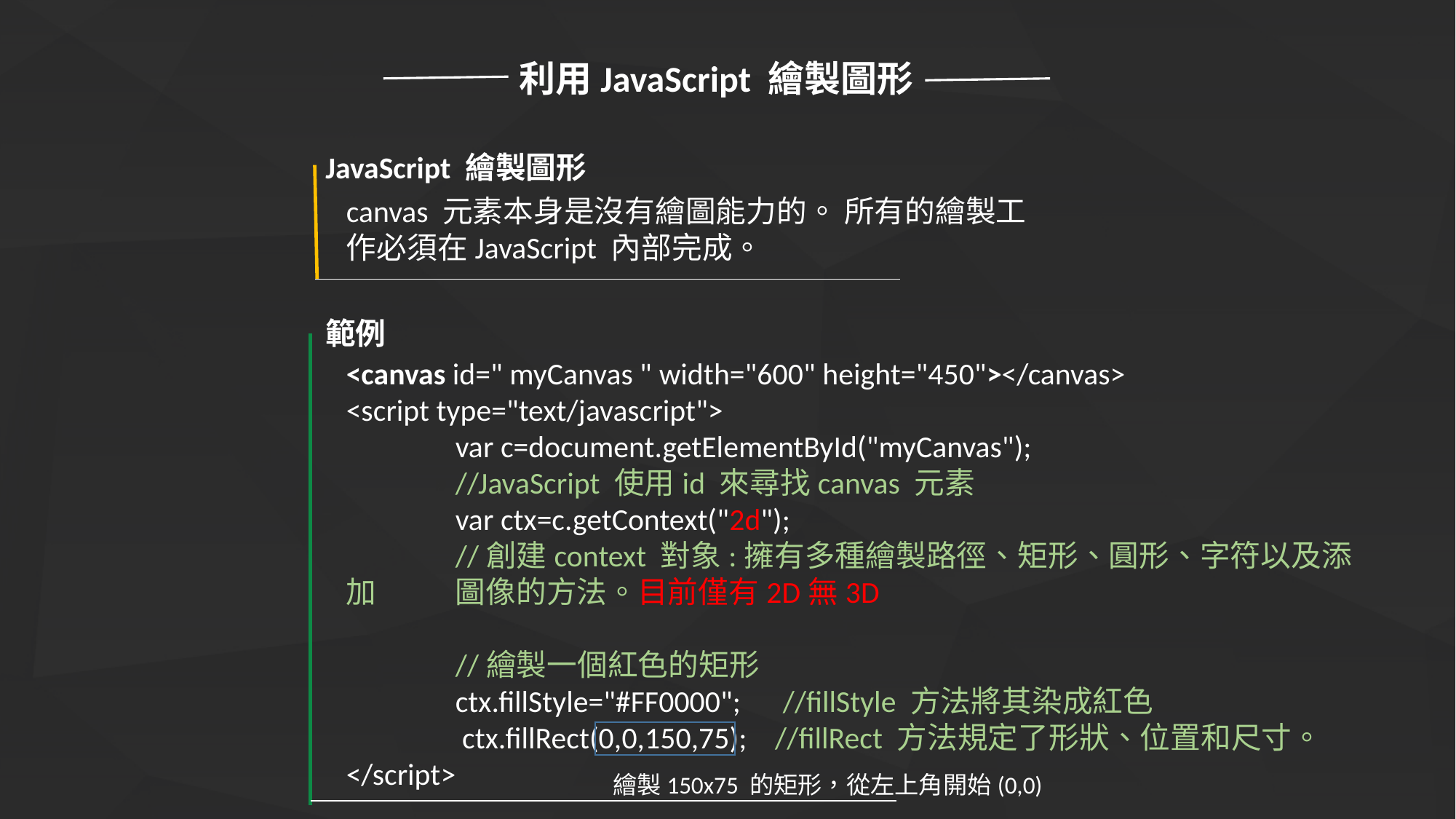

利用JavaScript 繪製圖形
JavaScript 繪製圖形
canvas 元素本身是沒有繪圖能力的。 所有的繪製工作必須在JavaScript 內部完成。
範例
<canvas id=" myCanvas " width="600" height="450"></canvas>
<script type="text/javascript">
	var c=document.getElementById("myCanvas");
	//JavaScript 使用id 來尋找canvas 元素
	var ctx=c.getContext("2d");
	//創建context 對象:擁有多種繪製路徑、矩形、圓形、字符以及添加	圖像的方法。目前僅有2D無3D

	//繪製一個紅色的矩形
	ctx.fillStyle="#FF0000"; 	//fillStyle 方法將其染成紅色
	 ctx.fillRect(0,0,150,75);    //fillRect 方法規定了形狀、位置和尺寸。
</script>

繪製150x75 的矩形，從左上角開始(0,0)